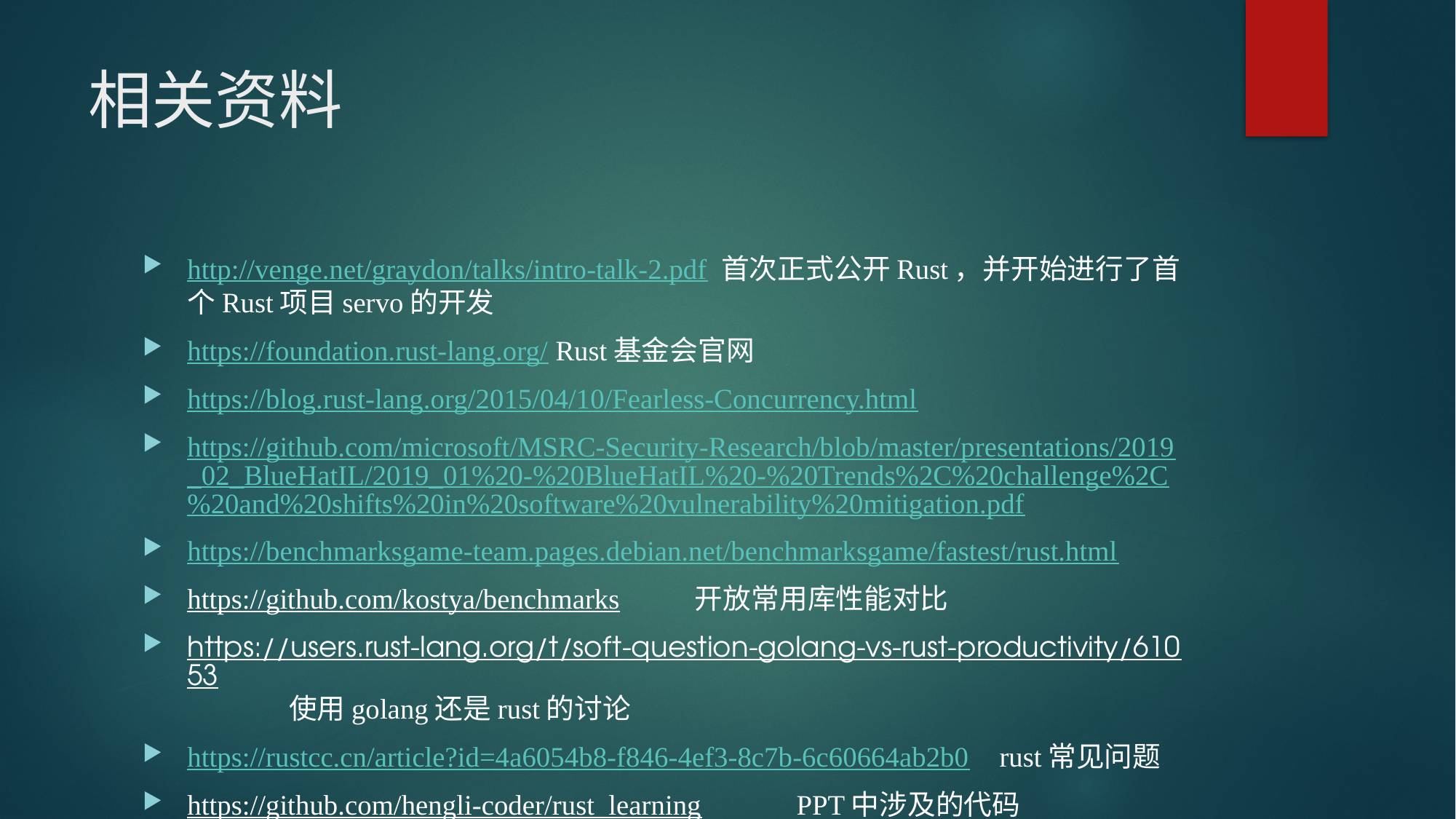

# 相关资料
http://venge.net/graydon/talks/intro-talk-2.pdf 首次正式公开Rust，并开始进行了首个Rust项目servo的开发
https://foundation.rust-lang.org/ Rust基金会官网
https://blog.rust-lang.org/2015/04/10/Fearless-Concurrency.html
https://github.com/microsoft/MSRC-Security-Research/blob/master/presentations/2019_02_BlueHatIL/2019_01%20-%20BlueHatIL%20-%20Trends%2C%20challenge%2C%20and%20shifts%20in%20software%20vulnerability%20mitigation.pdf
https://benchmarksgame-team.pages.debian.net/benchmarksgame/fastest/rust.html
https://github.com/kostya/benchmarks 	开放常用库性能对比
https://users.rust-lang.org/t/soft-question-golang-vs-rust-productivity/61053 	使用golang还是rust的讨论
https://rustcc.cn/article?id=4a6054b8-f846-4ef3-8c7b-6c60664ab2b0		rust常见问题
https://github.com/hengli-coder/rust_learning	PPT中涉及的代码